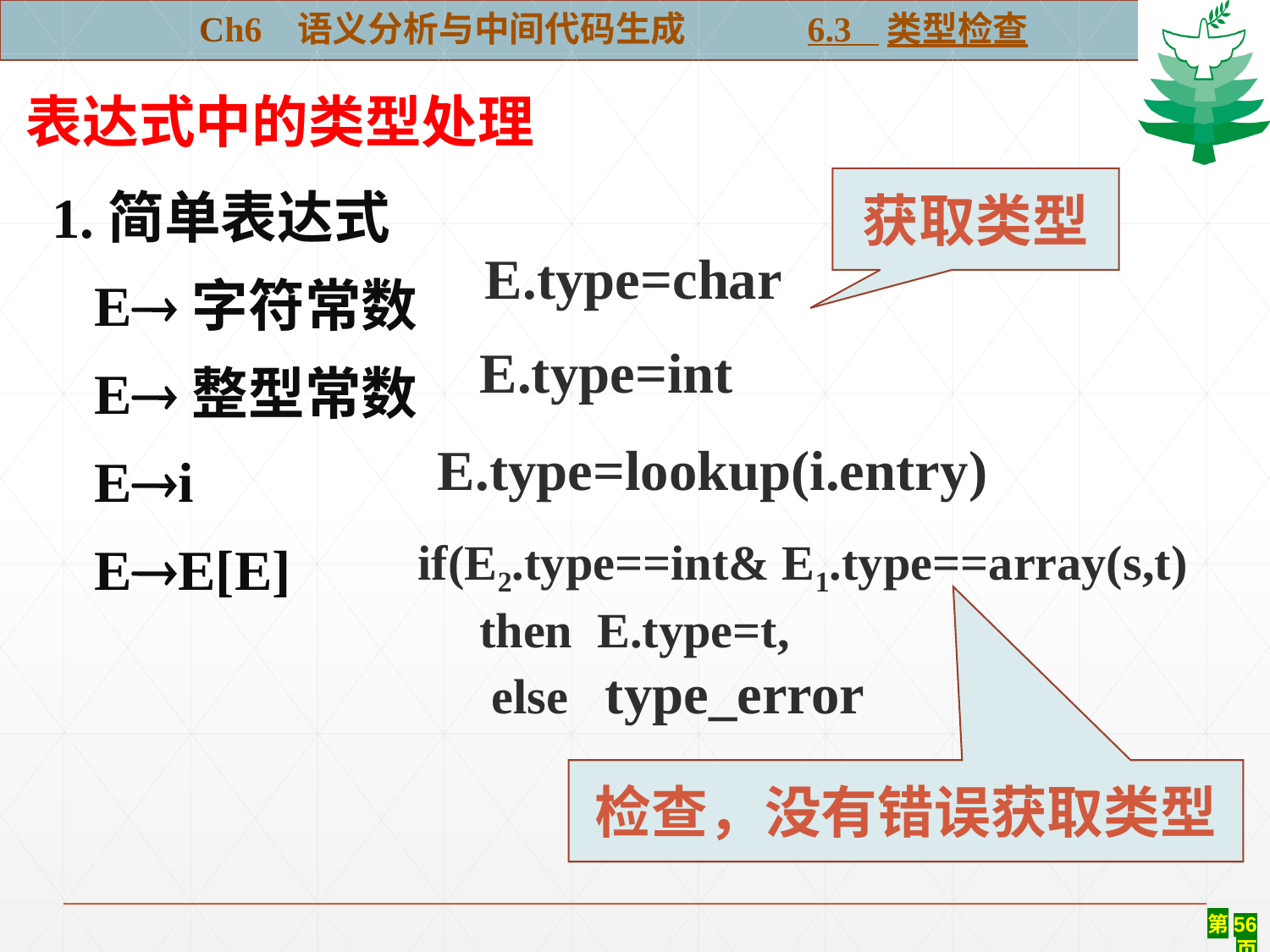

Ch6   语义分析与中间代码生成              6.3   类型检查
表达式中的类型处理
#
1.简单表达式
   E→字符常数
   E→整型常数
   E→i
   E→E[E]
获取类型
E.type=char
E.type=int
E.type=lookup(i.entry)
if(E2.type==int& E1.type==array(s,t)
     then  E.type=t,
      else   type_error
检查，没有错误获取类型